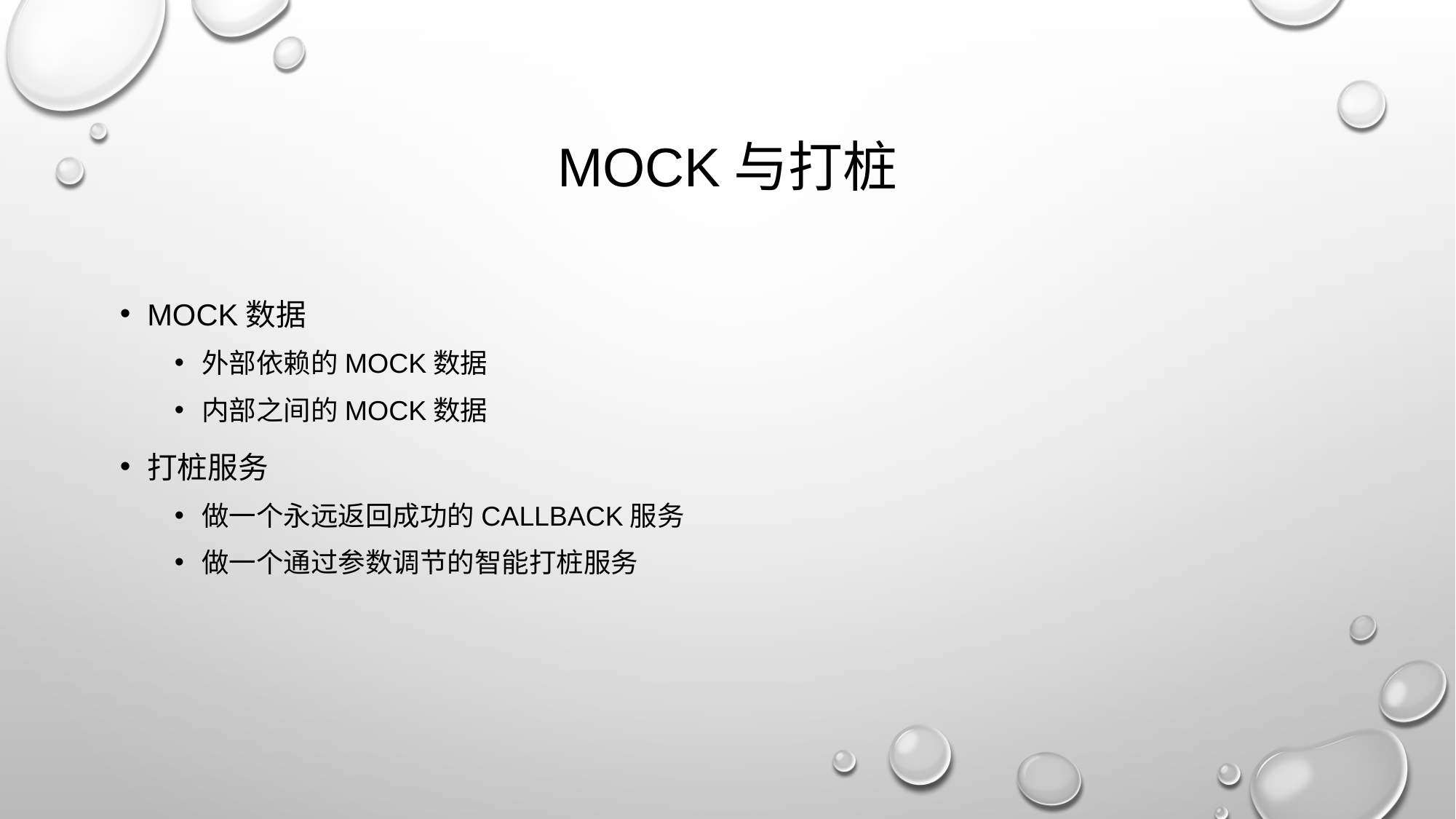

# Mock与打桩
Mock数据
外部依赖的Mock数据
内部之间的Mock数据
打桩服务
做一个永远返回成功的callback服务
做一个通过参数调节的智能打桩服务